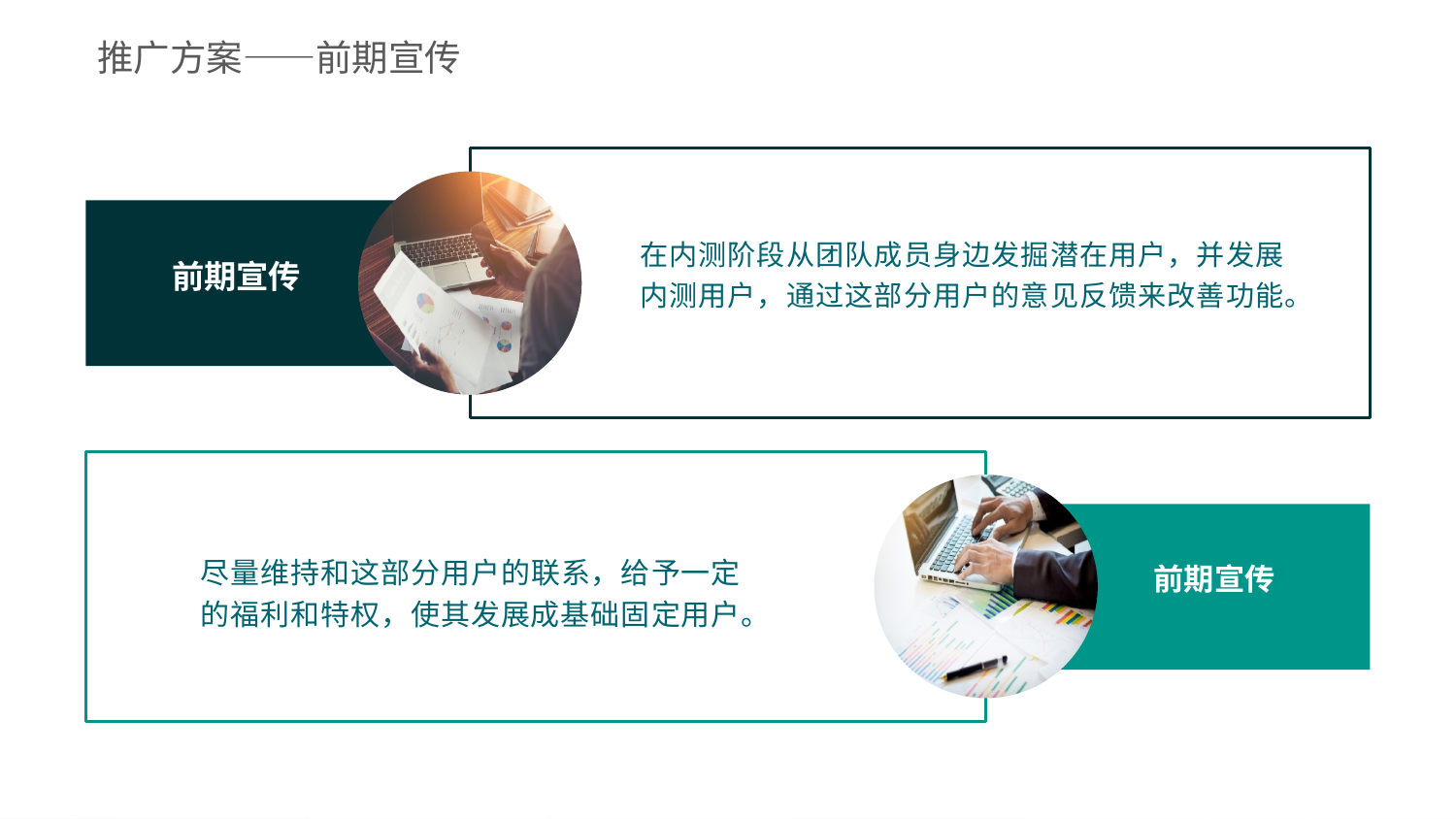

推广方案——前期宣传

前期宣传

在内测阶段从团队成员身边发掘潜在用户，并发展内测用户，通过这部分用户的意见反馈来改善功能。

前期宣传

尽量维持和这部分用户的联系，给予一定的福利和特权，使其发展成基础固定用户。